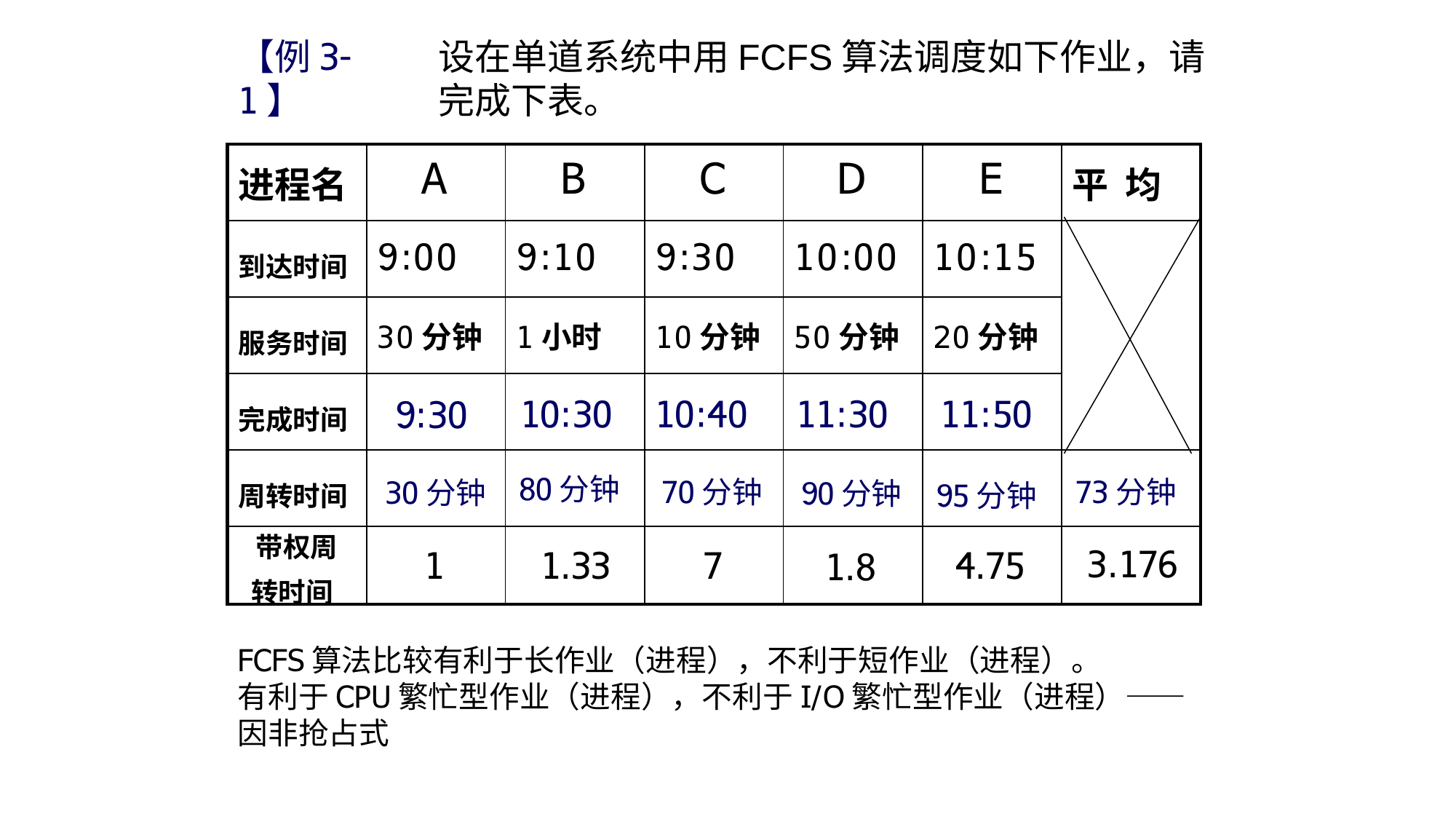

【例3-1】
设在单道系统中用FCFS算法调度如下作业，请完成下表。
| 进程名 | A | B | C | D | E | 平 均 |
| --- | --- | --- | --- | --- | --- | --- |
| 到达时间 | 9:00 | 9:10 | 9:30 | 10:00 | 10:15 |  |
| 服务时间 | 30分钟 | 1小时 | 10分钟 | 50分钟 | 20分钟 |  |
| 完成时间 |  |  |  |  |  |  |
| 周转时间 |  |  |  |  |  |  |
| 带权周 转时间 |  |  |  |  |  |  |

10:30
10:40
11:30
11:50
9:30
80分钟
70分钟
73分钟
30分钟
90分钟
95分钟
3.176
1
1.33
7
4.75
1.8
FCFS算法比较有利于长作业（进程），不利于短作业（进程）。
有利于CPU繁忙型作业（进程），不利于I/O繁忙型作业（进程）——因非抢占式